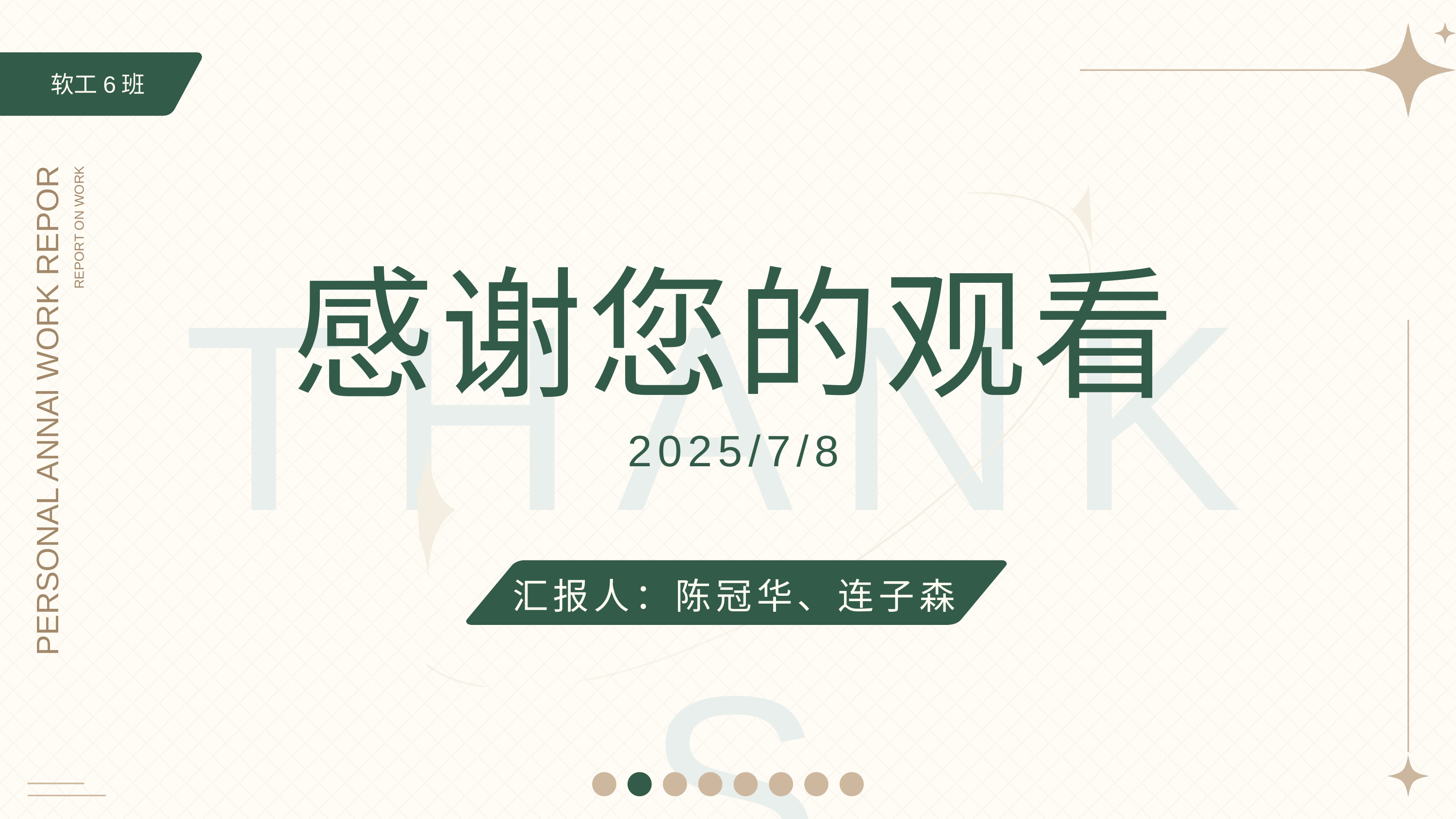

软工6班

THANKS
感谢您的观看
REPORT ON WORK

2025/7/8
PERSONAL ANNAl WORK REPOR

汇报人：陈冠华、连子森